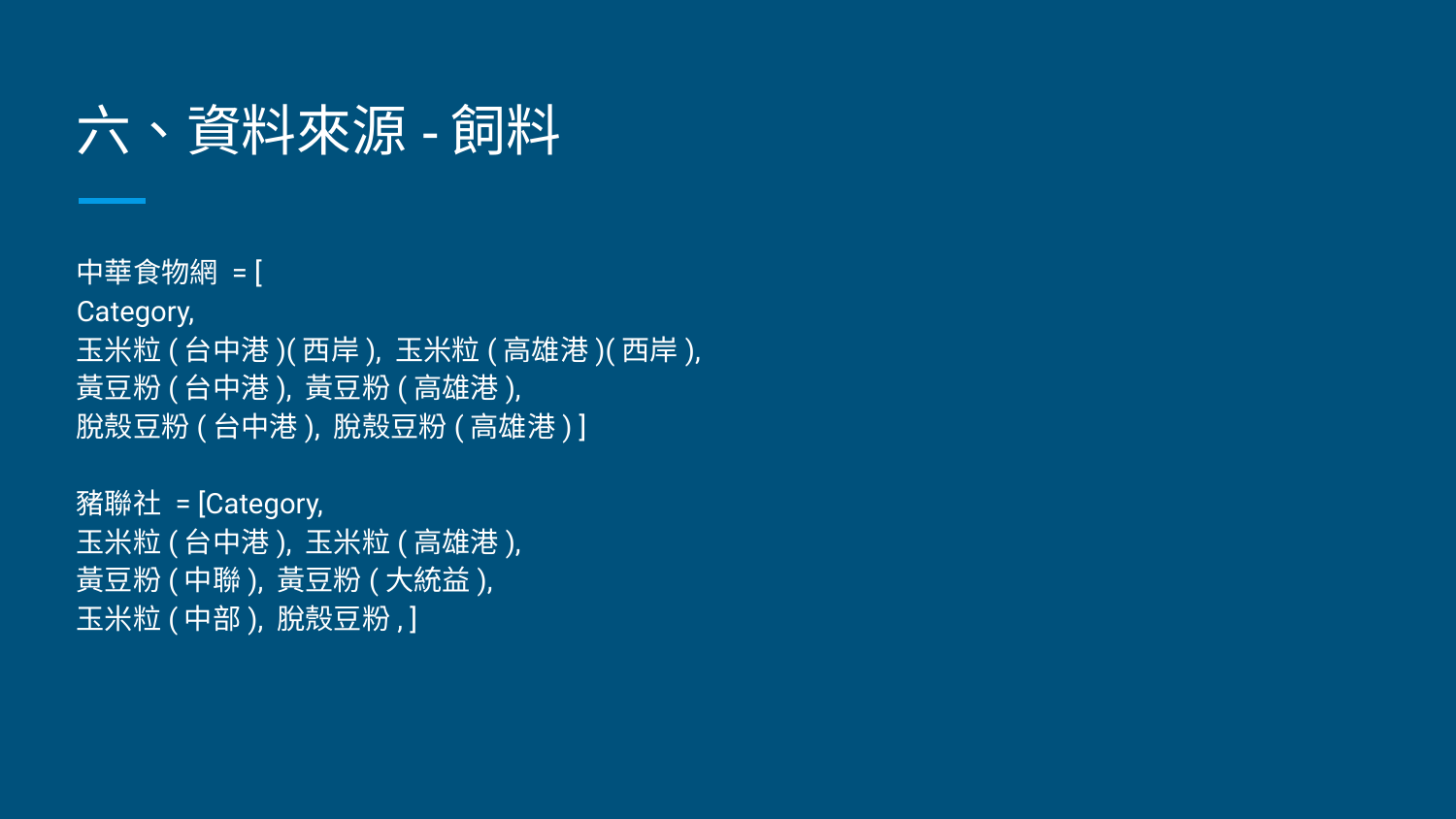

# 六、資料來源-飼料

中華食物網 = [
Category,
玉米粒(台中港)(西岸), 玉米粒(高雄港)(西岸),
黃豆粉(台中港), 黃豆粉(高雄港),
脫殼豆粉(台中港), 脫殼豆粉(高雄港) ]

豬聯社 = [Category,
玉米粒(台中港), 玉米粒(高雄港),
黃豆粉(中聯), 黃豆粉(大統益),
玉米粒(中部), 脫殼豆粉, ]